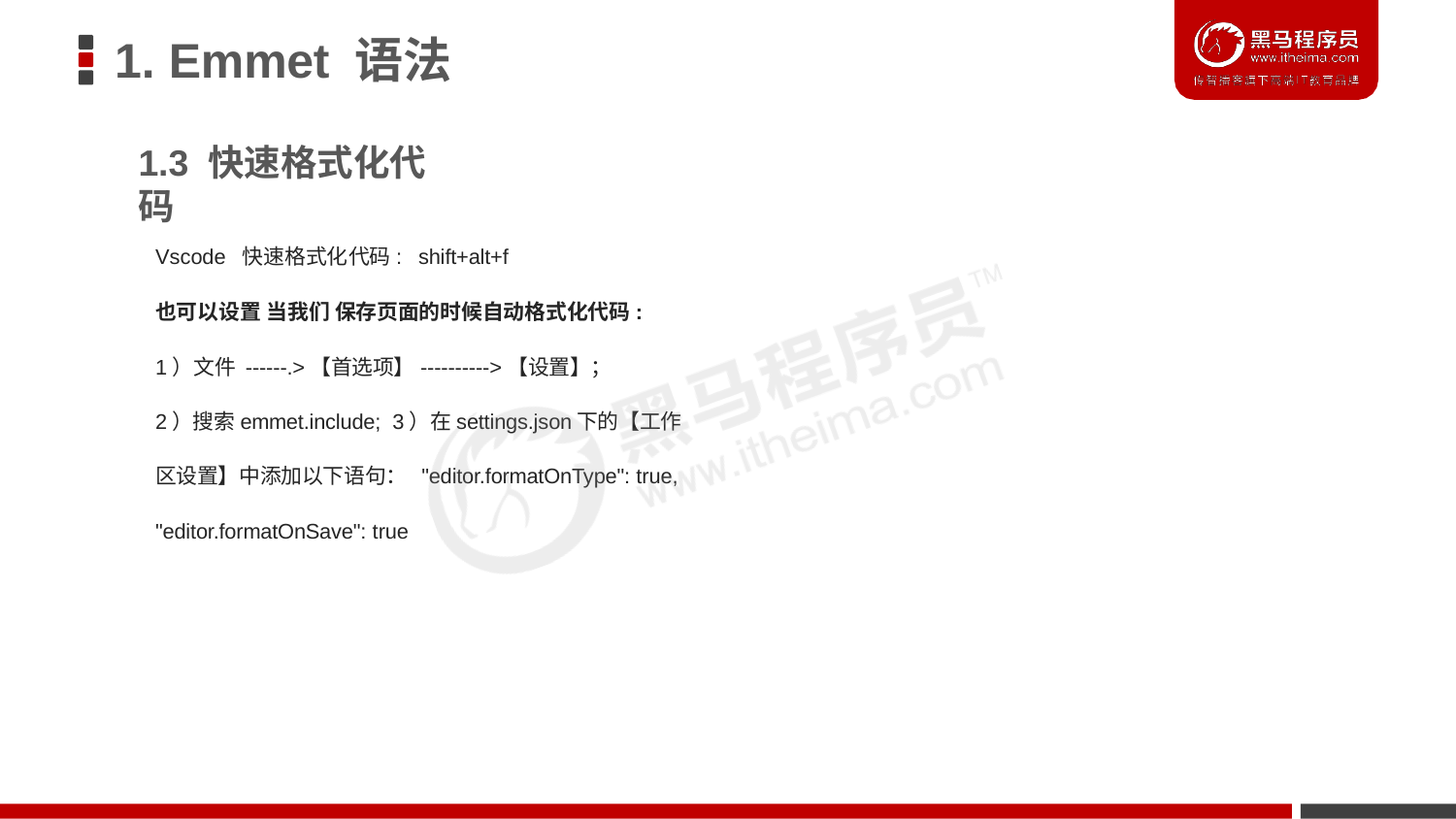

# 1. Emmet 语法
1.3 快速格式化代码

Vscode  快速格式化代码:  shift+alt+f

也可以设置 当我们 保存页面的时候自动格式化代码:

1）文件 ------.>【首选项】---------->【设置】；
2）搜索emmet.include;  3）在settings.json下的【工作区设置】中添加以下语句：  "editor.formatOnType": true,

"editor.formatOnSave": true